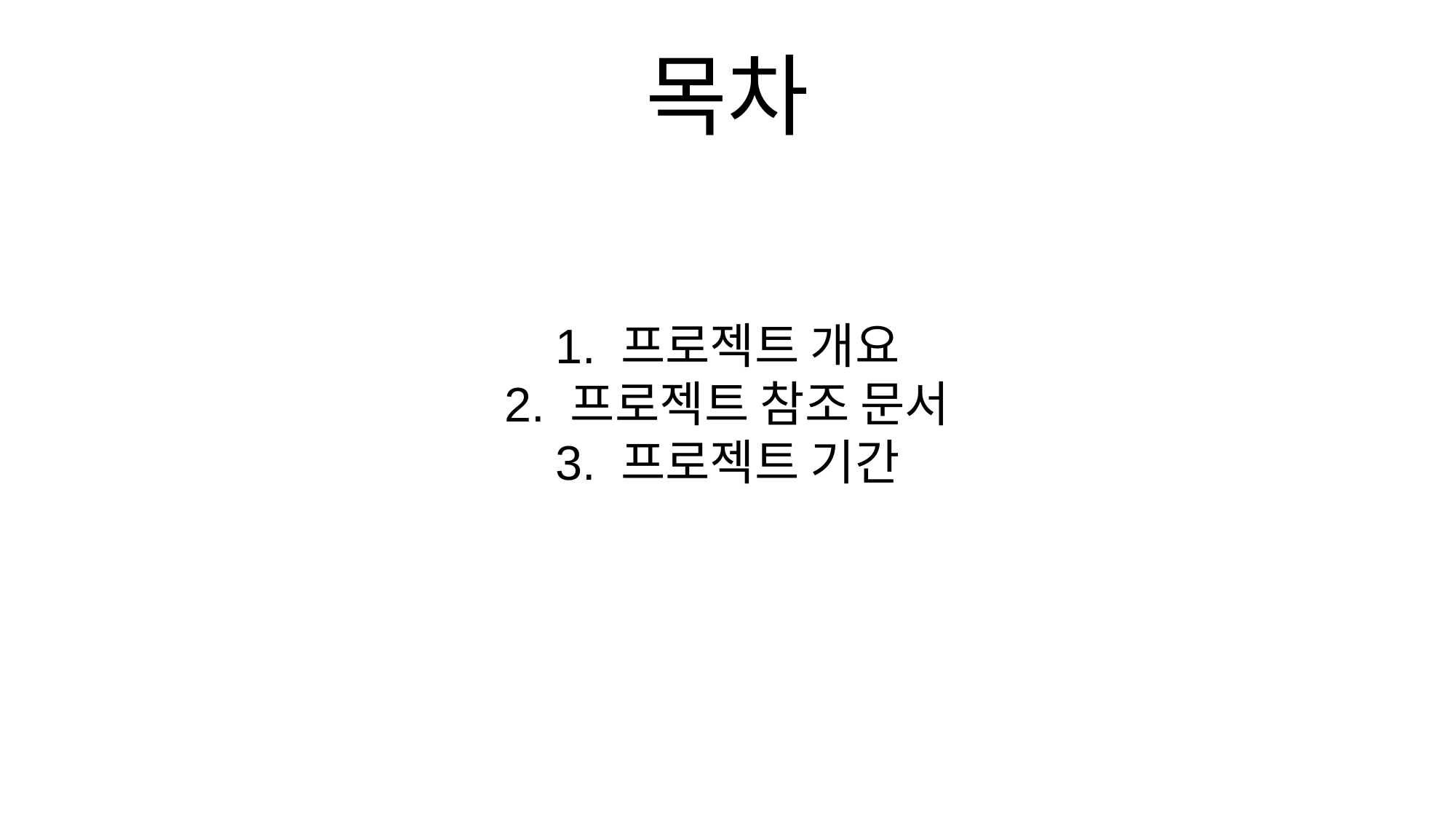

# 목차
1. 프로젝트 개요
2. 프로젝트 참조 문서
3. 프로젝트 기간